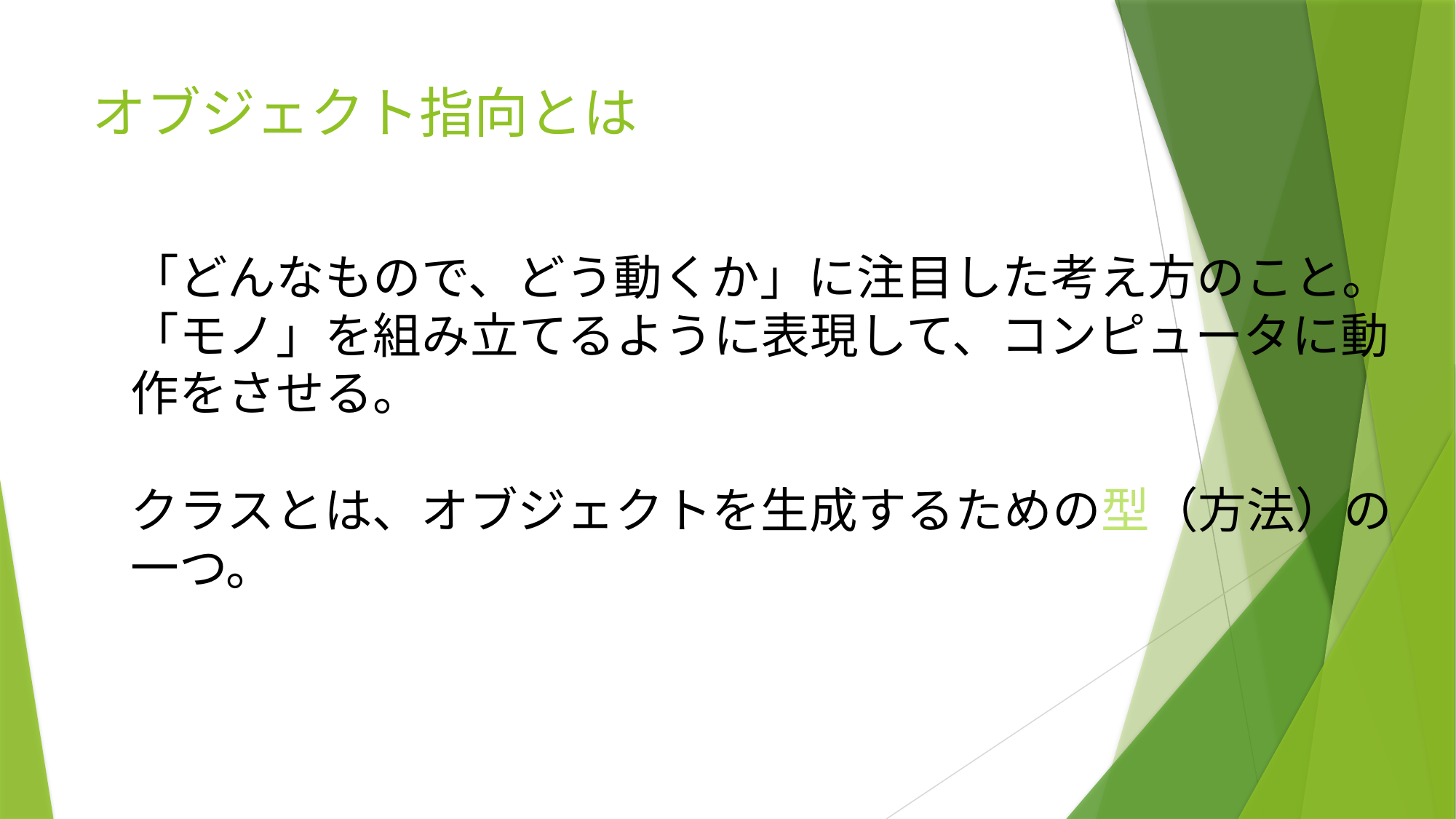

# オブジェクト指向とは
「どんなもので、どう動くか」に注目した考え方のこと。「モノ」を組み立てるように表現して、コンピュータに動作をさせる。

クラスとは、オブジェクトを生成するための型（方法）の一つ。